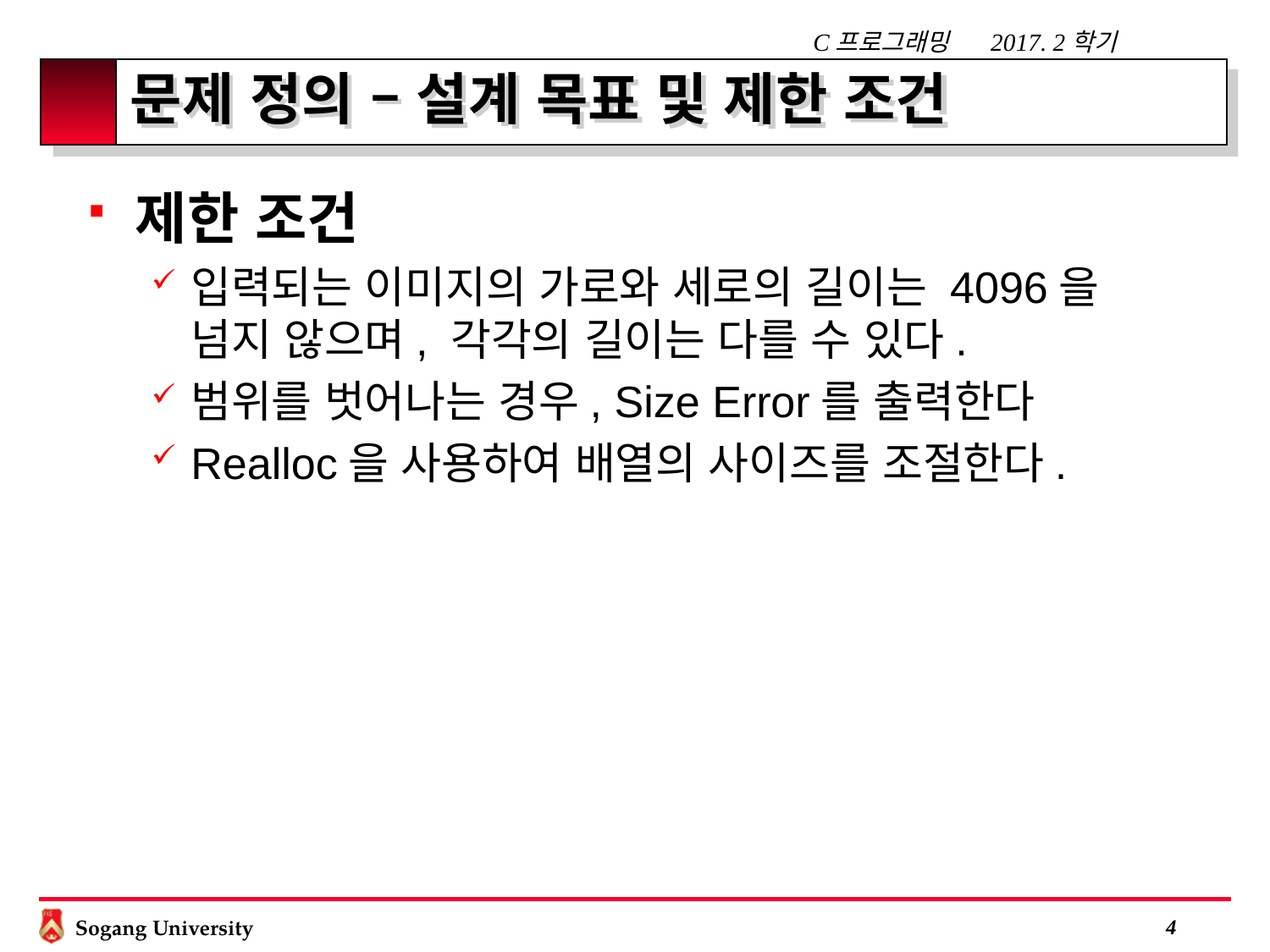

# 문제 정의 – 설계 목표 및 제한 조건
제한 조건
입력되는 이미지의 가로와 세로의 길이는 4096을 넘지 않으며, 각각의 길이는 다를 수 있다.
범위를 벗어나는 경우, Size Error를 출력한다
Realloc을 사용하여 배열의 사이즈를 조절한다.

 4